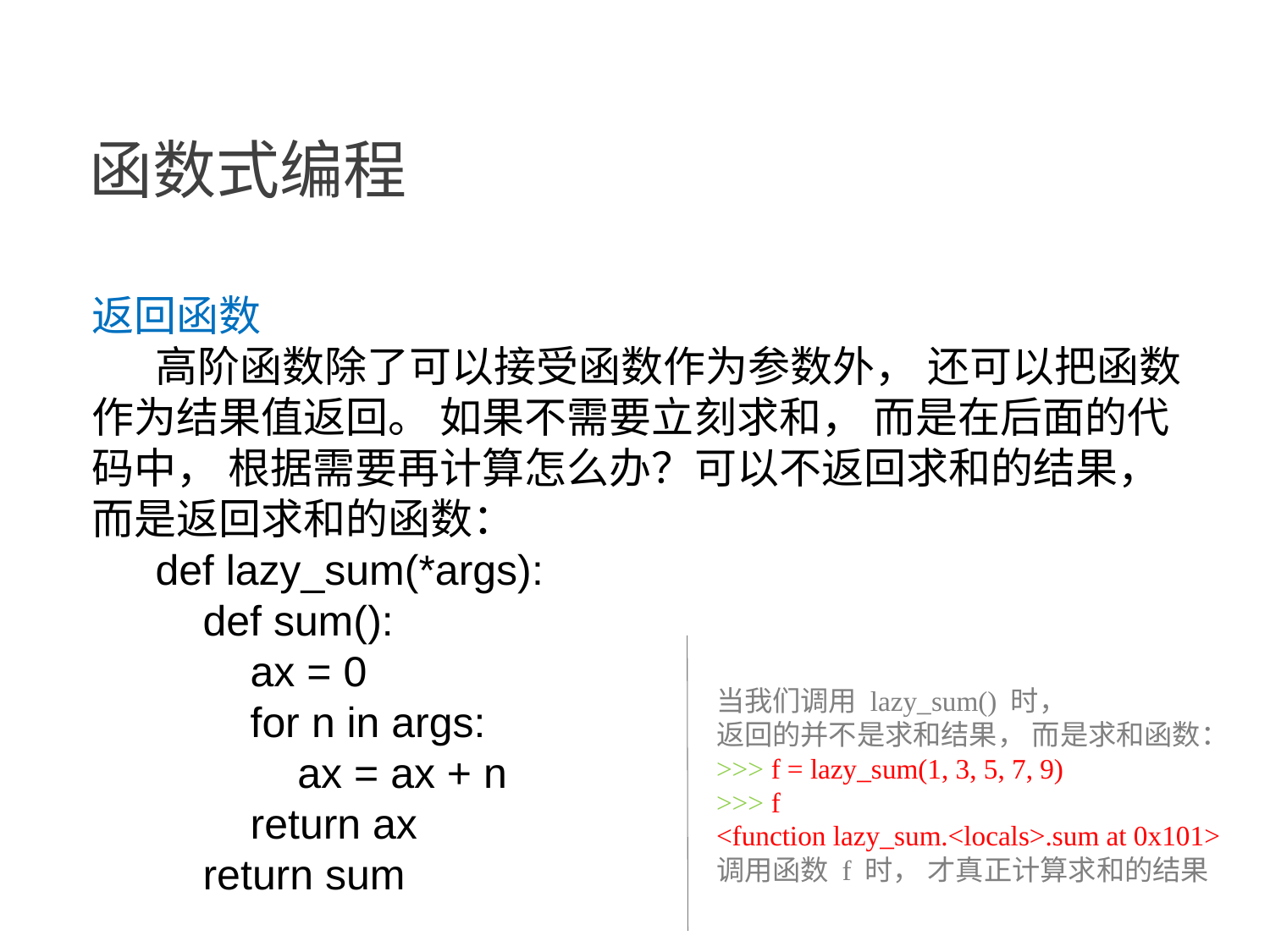

函数式编程
返回函数
高阶函数除了可以接受函数作为参数外， 还可以把函数作为结果值返回。 如果不需要立刻求和， 而是在后面的代码中， 根据需要再计算怎么办？可以不返回求和的结果， 而是返回求和的函数：
def lazy_sum(*args):
    def sum():
        ax = 0
        for n in args:
            ax = ax + n
        return ax
    return sum
当我们调用 lazy_sum() 时，
返回的并不是求和结果， 而是求和函数：
>>> f = lazy_sum(1, 3, 5, 7, 9)
>>> f
<function lazy_sum.<locals>.sum at 0x101>
调用函数 f 时， 才真正计算求和的结果